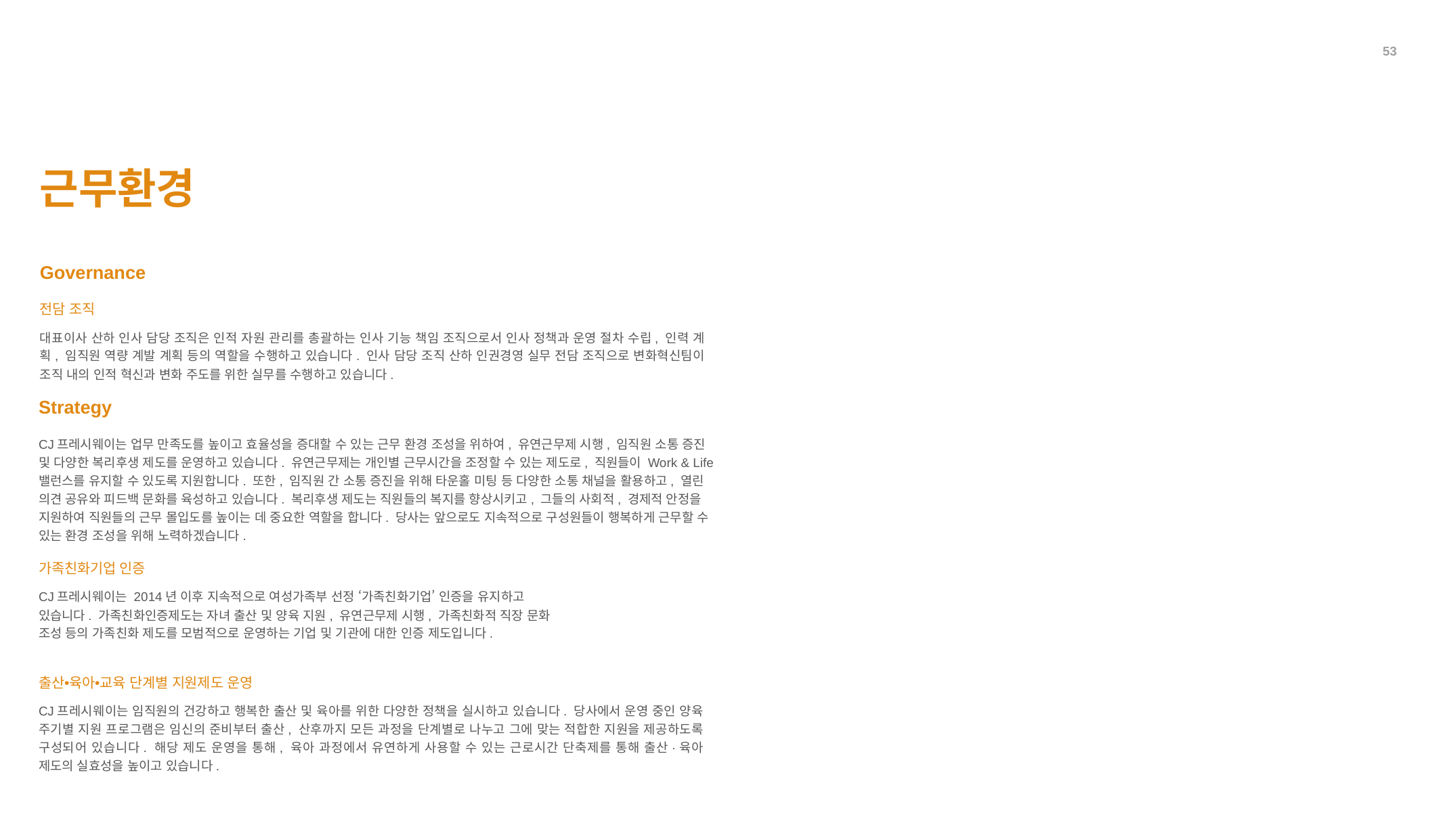

53
근무환경
Governance
전담 조직
대표이사 산하 인사 담당 조직은 인적 자원 관리를 총괄하는 인사 기능 책임 조직으로서 인사 정책과 운영 절차 수립, 인력 계획, 임직원 역량 계발 계획 등의 역할을 수행하고 있습니다. 인사 담당 조직 산하 인권경영 실무 전담 조직으로 변화혁신팀이 조직 내의 인적 혁신과 변화 주도를 위한 실무를 수행하고 있습니다.
Strategy
CJ프레시웨이는 업무 만족도를 높이고 효율성을 증대할 수 있는 근무 환경 조성을 위하여, 유연근무제 시행, 임직원 소통 증진 및 다양한 복리후생 제도를 운영하고 있습니다. 유연근무제는 개인별 근무시간을 조정할 수 있는 제도로, 직원들이 Work & Life 밸런스를 유지할 수 있도록 지원합니다. 또한, 임직원 간 소통 증진을 위해 타운홀 미팅 등 다양한 소통 채널을 활용하고, 열린 의견 공유와 피드백 문화를 육성하고 있습니다. 복리후생 제도는 직원들의 복지를 향상시키고, 그들의 사회적, 경제적 안정을 지원하여 직원들의 근무 몰입도를 높이는 데 중요한 역할을 합니다. 당사는 앞으로도 지속적으로 구성원들이 행복하게 근무할 수 있는 환경 조성을 위해 노력하겠습니다.
가족친화기업 인증
CJ프레시웨이는 2014년 이후 지속적으로 여성가족부 선정 ‘가족친화기업’ 인증을 유지하고 있습니다. 가족친화인증제도는 자녀 출산 및 양육 지원, 유연근무제 시행, 가족친화적 직장 문화 조성 등의 가족친화 제도를 모범적으로 운영하는 기업 및 기관에 대한 인증 제도입니다.
출산•육아•교육 단계별 지원제도 운영
CJ프레시웨이는 임직원의 건강하고 행복한 출산 및 육아를 위한 다양한 정책을 실시하고 있습니다. 당사에서 운영 중인 양육 주기별 지원 프로그램은 임신의 준비부터 출산, 산후까지 모든 과정을 단계별로 나누고 그에 맞는 적합한 지원을 제공하도록 구성되어 있습니다. 해당 제도 운영을 통해, 육아 과정에서 유연하게 사용할 수 있는 근로시간 단축제를 통해 출산·육아 제도의 실효성을 높이고 있습니다.